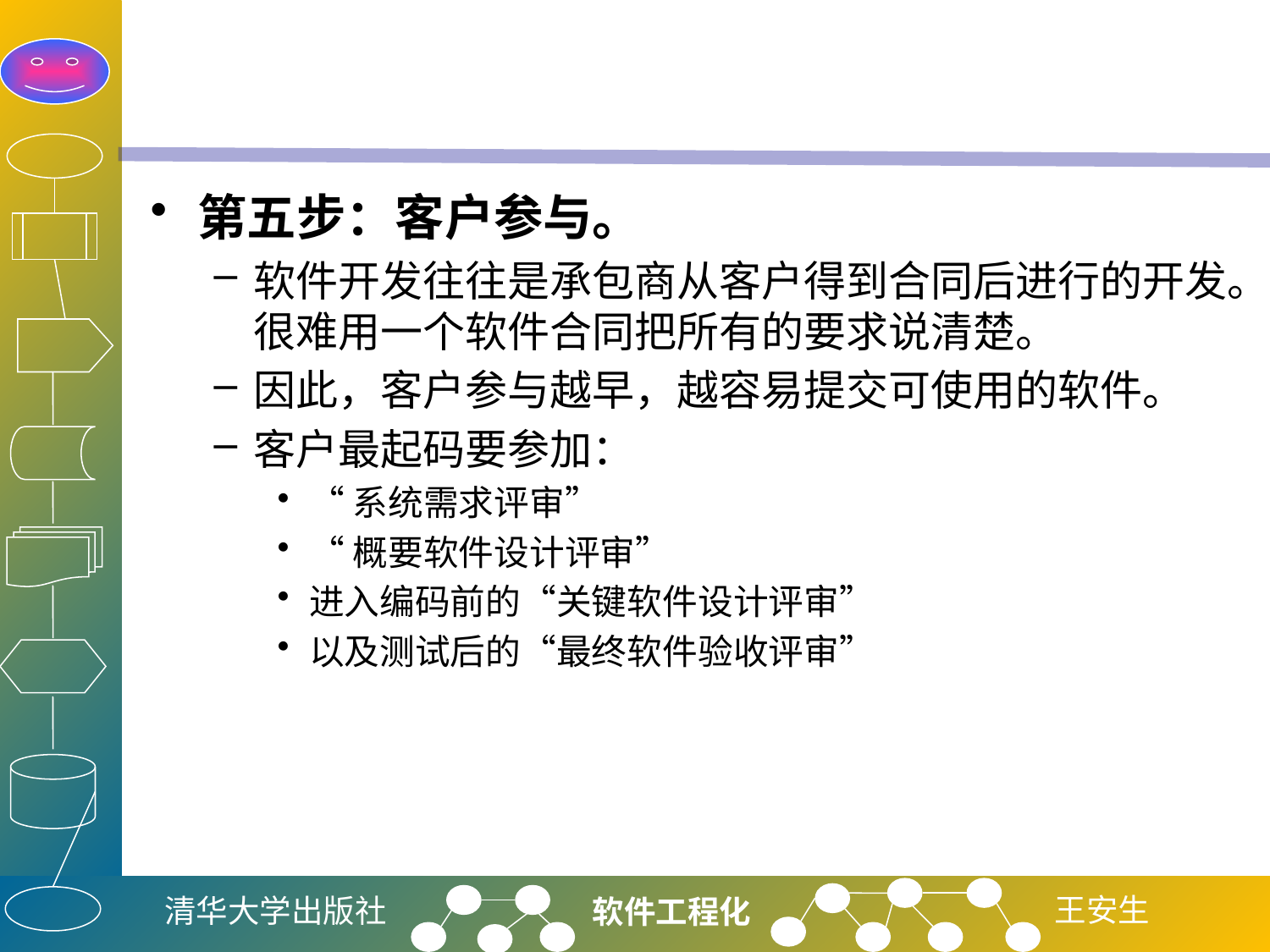

#
第五步：客户参与。
软件开发往往是承包商从客户得到合同后进行的开发。很难用一个软件合同把所有的要求说清楚。
因此，客户参与越早，越容易提交可使用的软件。
客户最起码要参加：
“系统需求评审”
“概要软件设计评审”
进入编码前的“关键软件设计评审”
以及测试后的“最终软件验收评审”